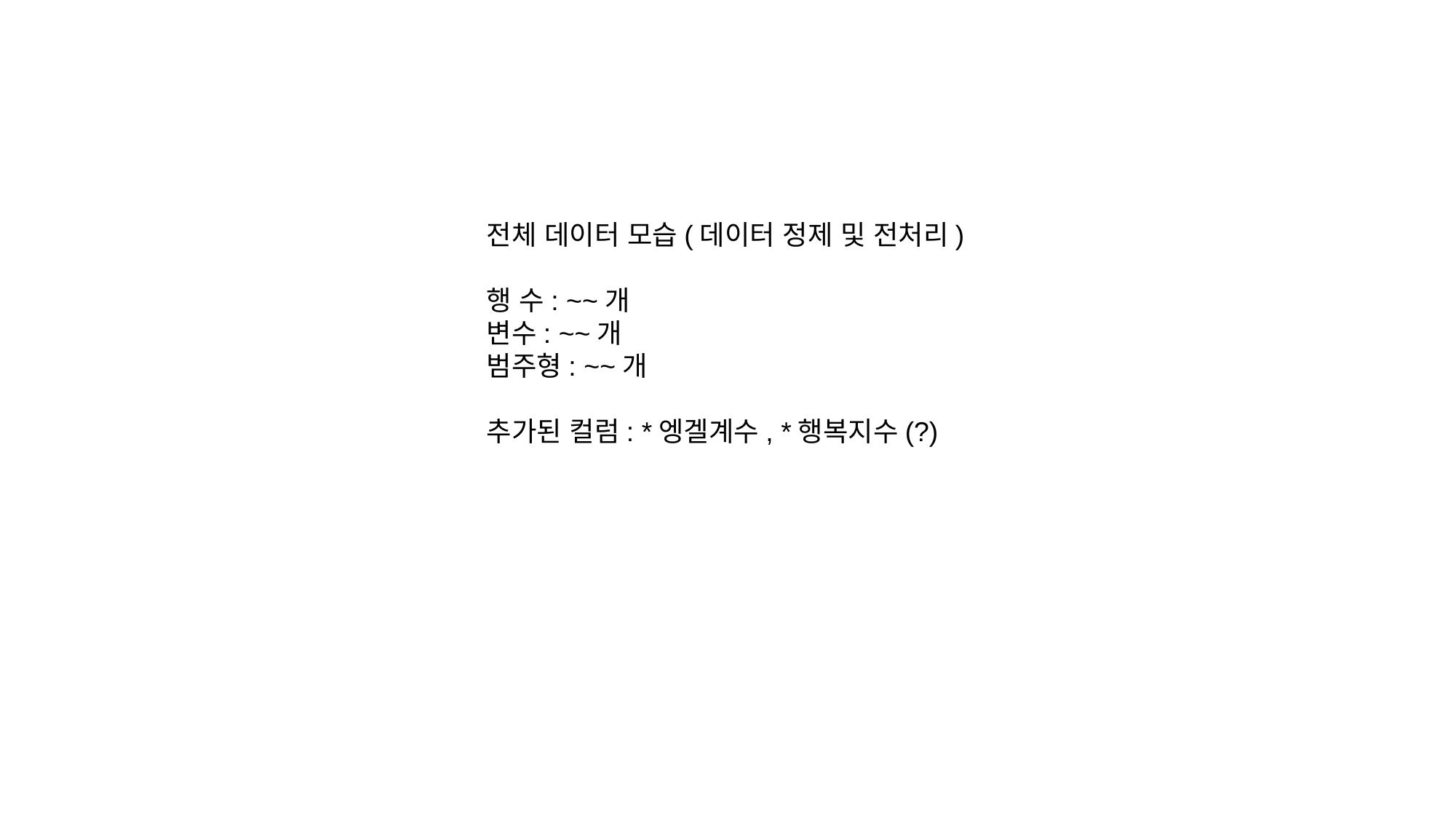

전체 데이터 모습(데이터 정제 및 전처리)

행 수: ~~개
변수: ~~개
범주형: ~~개

추가된 컬럼: *엥겔계수, *행복지수(?)